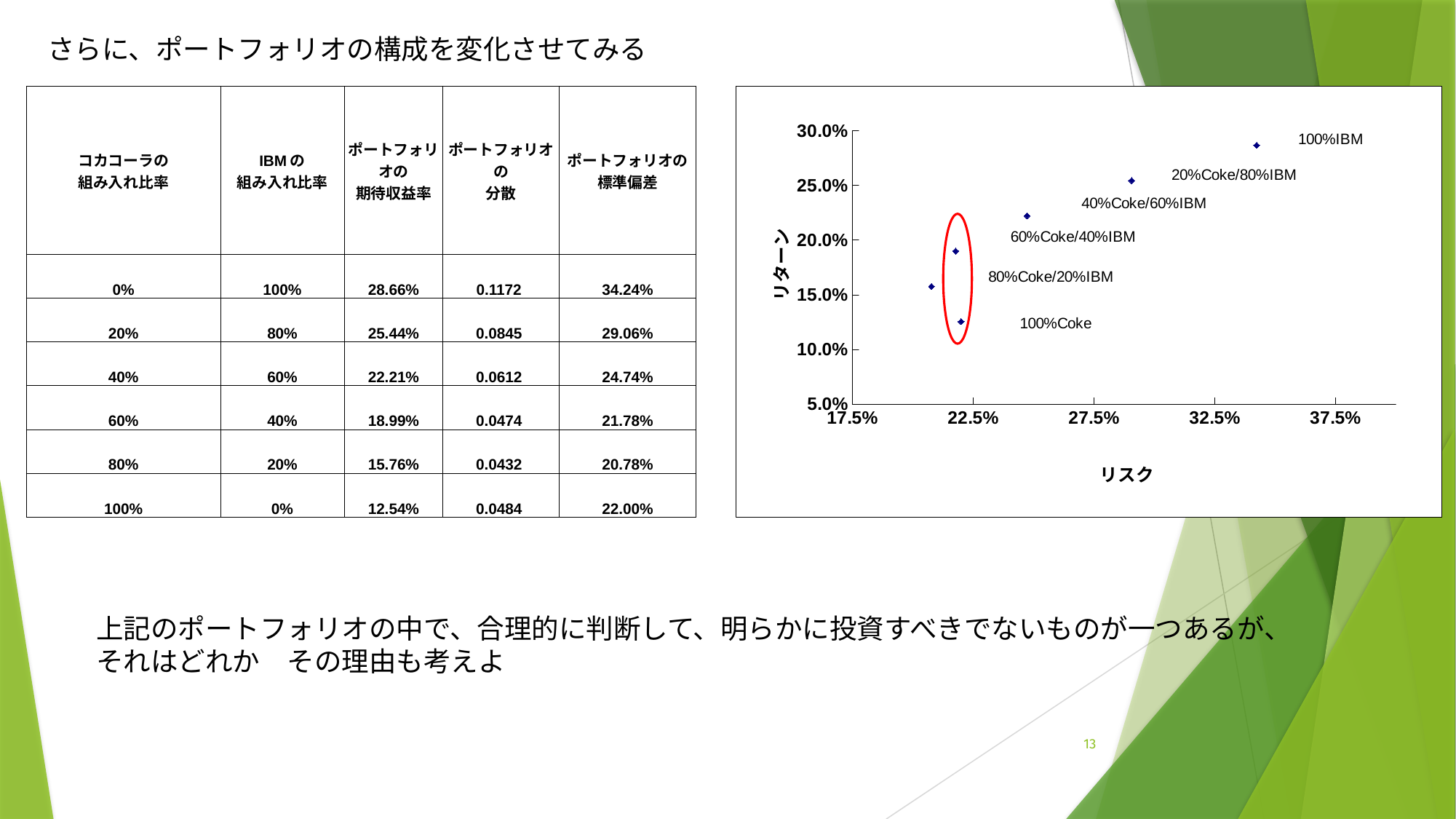

さらに、ポートフォリオの構成を変化させてみる
| コカコーラの 組み入れ比率 | IBMの 組み入れ比率 | ポートフォリオの 期待収益率 | ポートフォリオの 分散 | ポートフォリオの 標準偏差 |
| --- | --- | --- | --- | --- |
| 0% | 100% | 28.66% | 0.1172 | 34.24% |
| 20% | 80% | 25.44% | 0.0845 | 29.06% |
| 40% | 60% | 22.21% | 0.0612 | 24.74% |
| 60% | 40% | 18.99% | 0.0474 | 21.78% |
| 80% | 20% | 15.76% | 0.0432 | 20.78% |
| 100% | 0% | 12.54% | 0.0484 | 22.00% |

### Chart

| Category | 平均 |
|---|---|
上記のポートフォリオの中で、合理的に判断して、明らかに投資すべきでないものが一つあるが、
それはどれか　その理由も考えよ
13